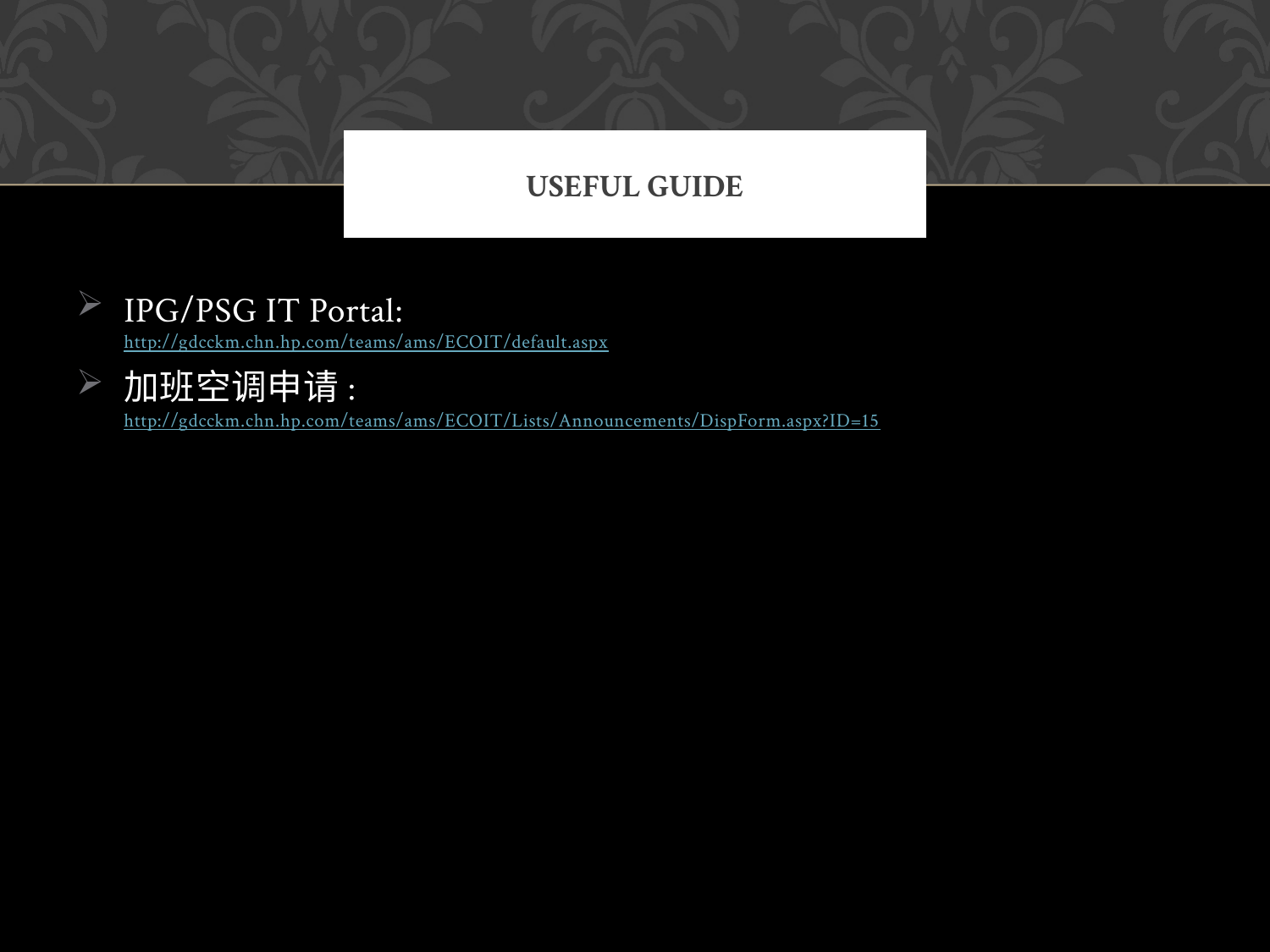

# Useful guide
IPG/PSG IT Portal:
http://gdcckm.chn.hp.com/teams/ams/ECOIT/default.aspx
加班空调申请:
http://gdcckm.chn.hp.com/teams/ams/ECOIT/Lists/Announcements/DispForm.aspx?ID=15